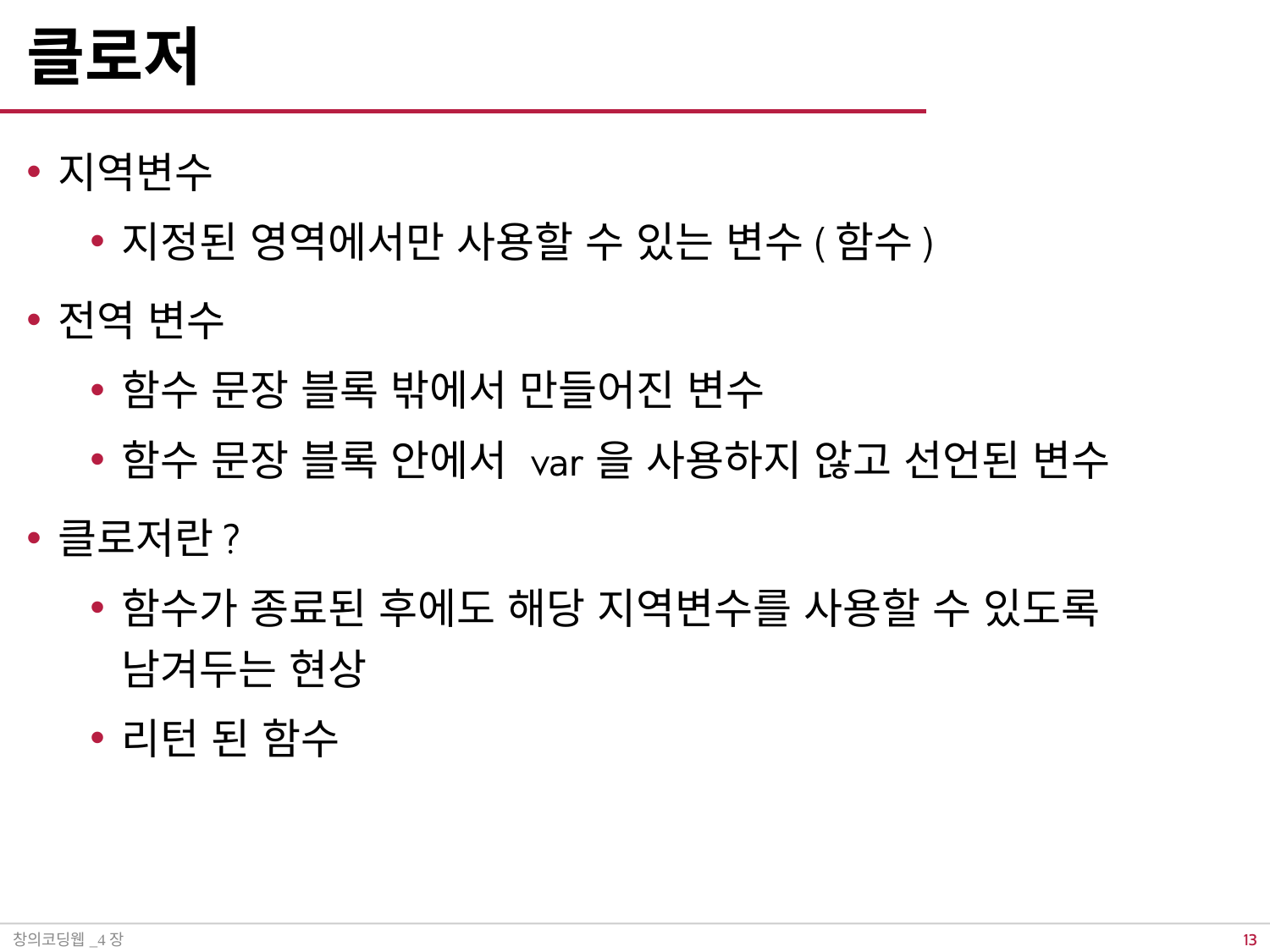

# 클로저
지역변수
지정된 영역에서만 사용할 수 있는 변수(함수)
전역 변수
함수 문장 블록 밖에서 만들어진 변수
함수 문장 블록 안에서 var을 사용하지 않고 선언된 변수
클로저란?
함수가 종료된 후에도 해당 지역변수를 사용할 수 있도록 남겨두는 현상
리턴 된 함수
창의코딩웹_4장
13